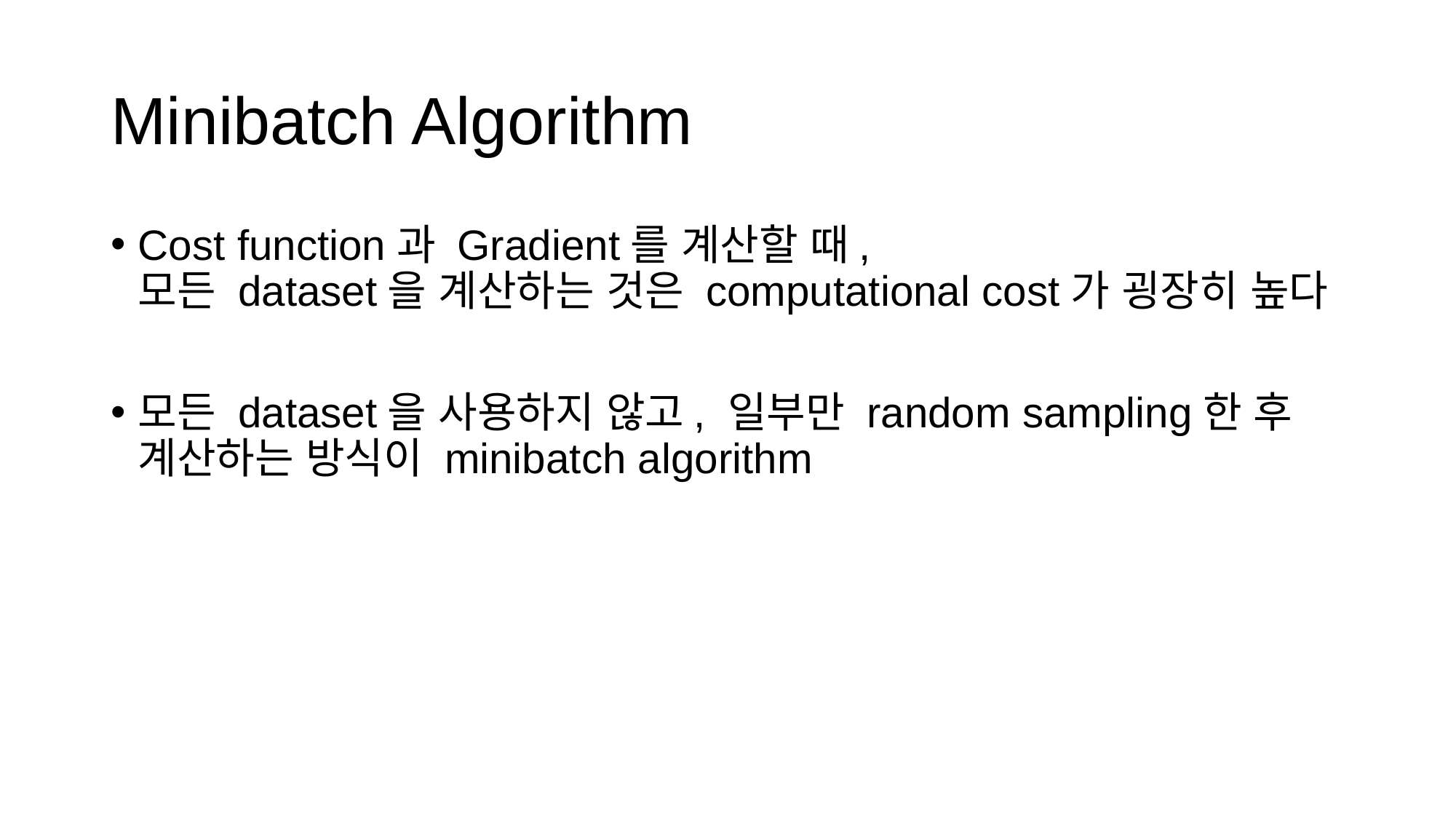

# Minibatch Algorithm
Cost function과 Gradient를 계산할 때,
모든 dataset을 계산하는 것은 computational cost가 굉장히 높다

모든 dataset을 사용하지 않고, 일부만 random sampling한 후 계산하는 방식이 minibatch algorithm